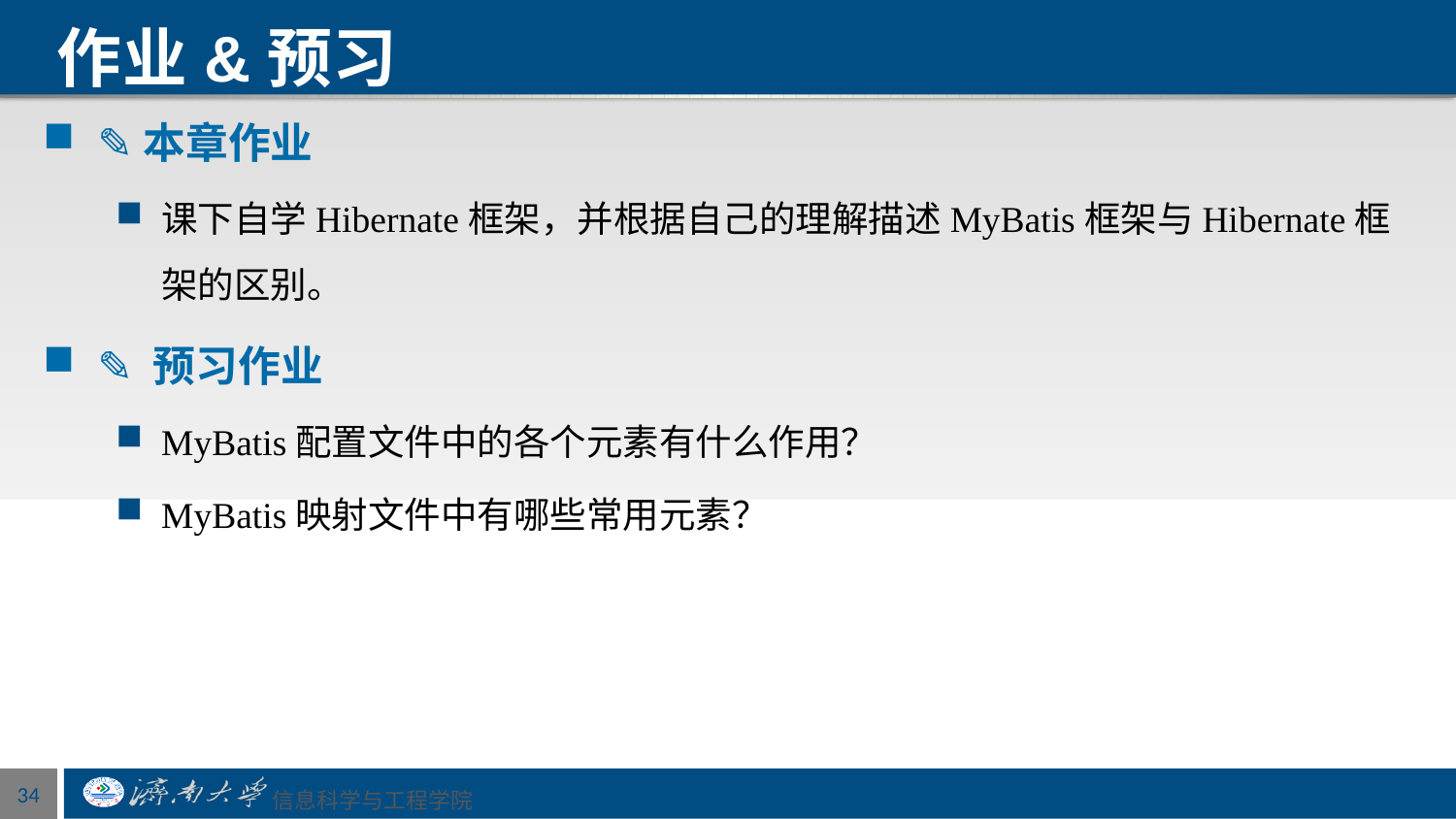

# 作业&预习
✎本章作业
课下自学Hibernate框架，并根据自己的理解描述MyBatis框架与Hibernate框架的区别。
✎ 预习作业
MyBatis配置文件中的各个元素有什么作用？
MyBatis映射文件中有哪些常用元素？